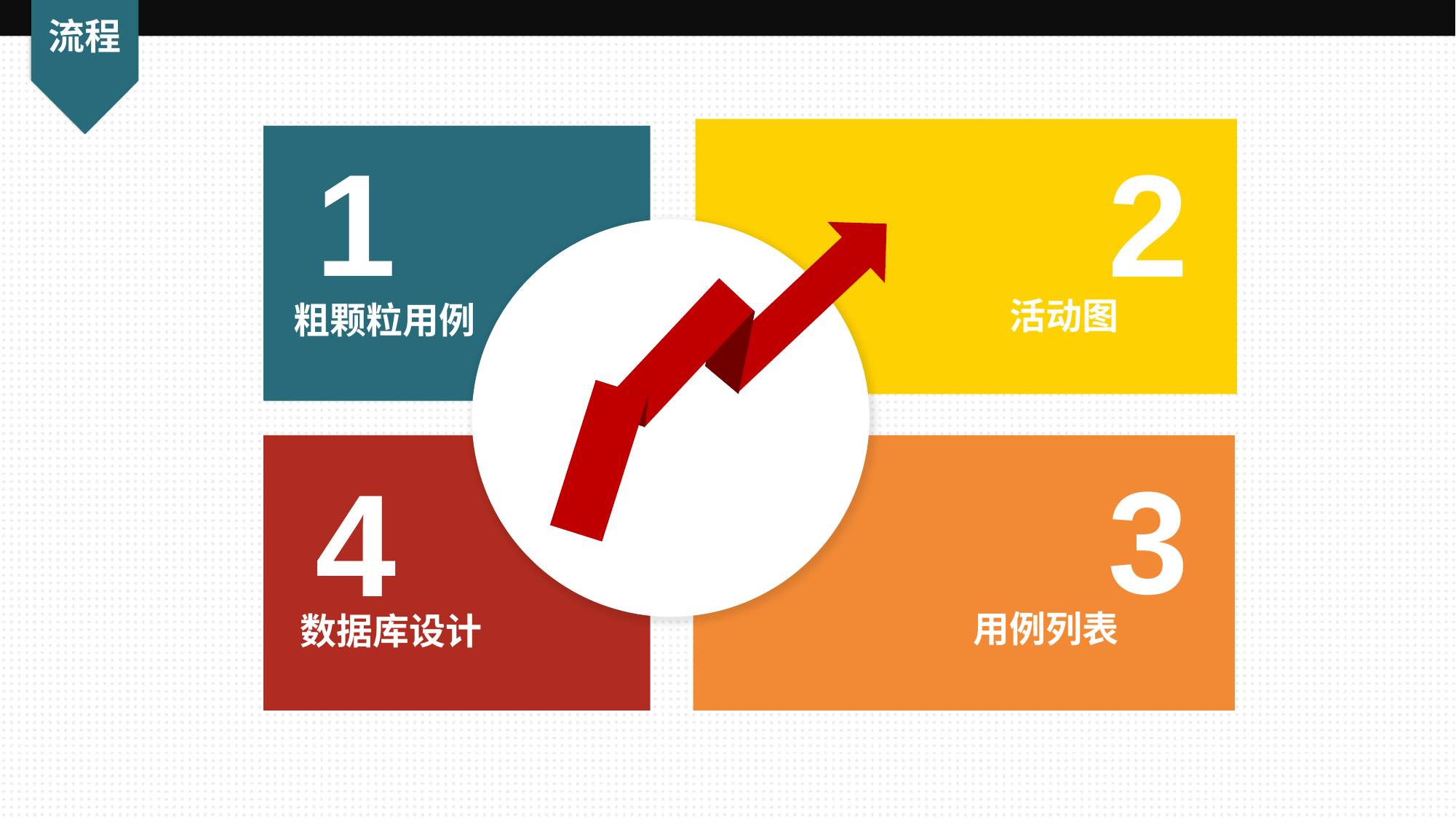

流程

1

2

活动图
粗颗粒用例

3
4
用例列表
数据库设计